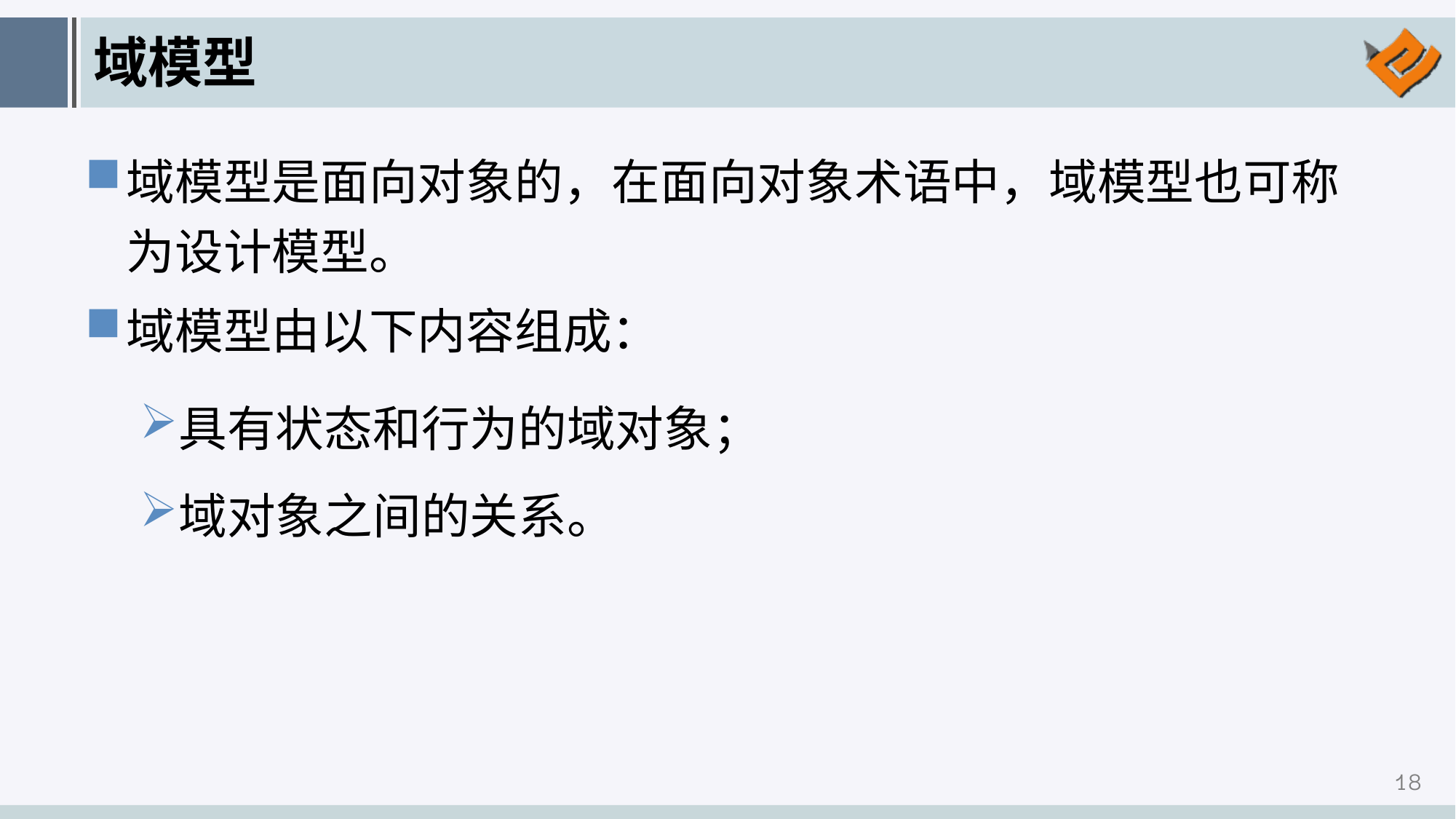

# 域模型
域模型是面向对象的，在面向对象术语中，域模型也可称为设计模型。
域模型由以下内容组成：
具有状态和行为的域对象；
域对象之间的关系。